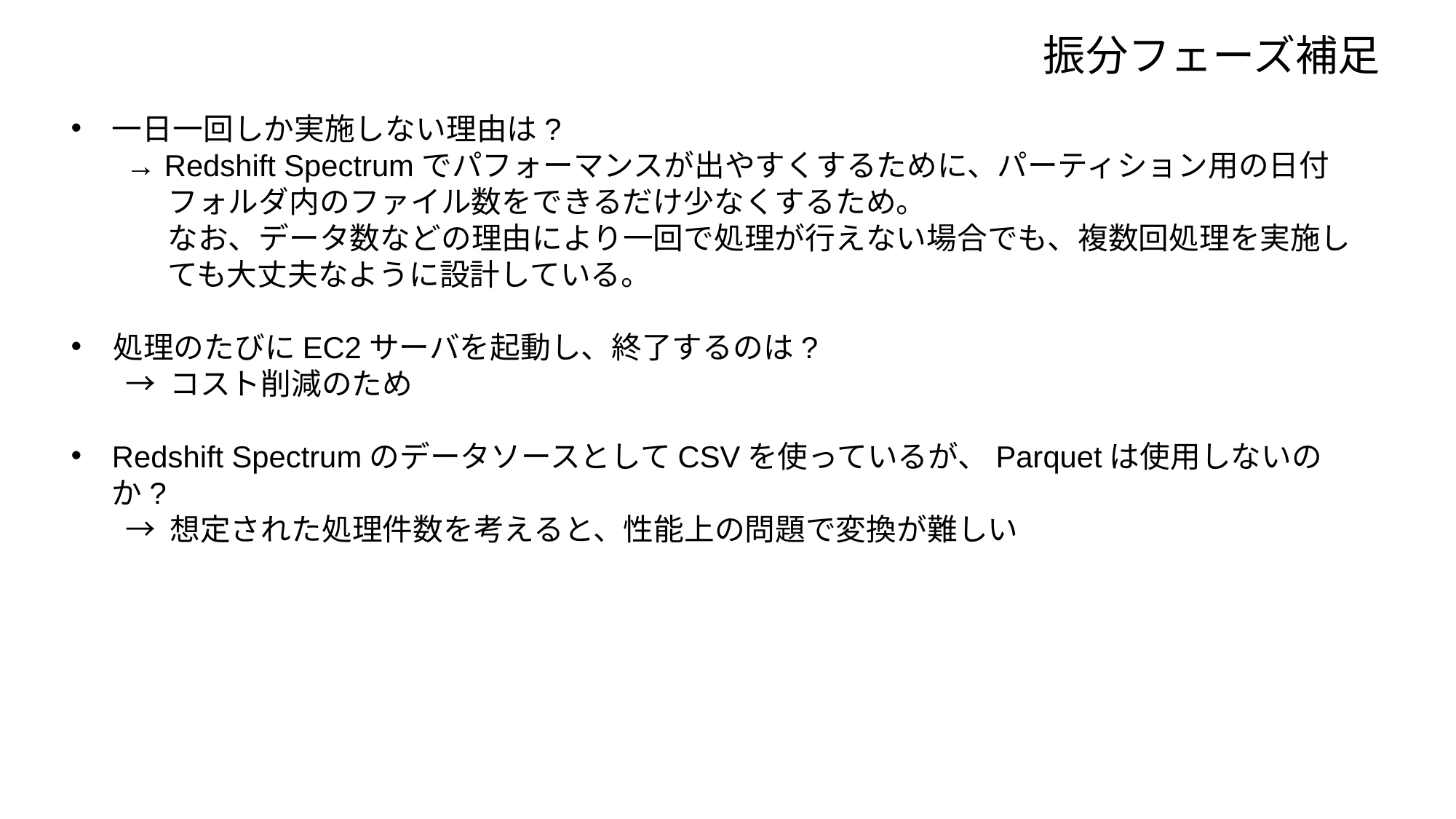

振分フェーズ補足

一日一回しか実施しない理由は?
→ Redshift Spectrumでパフォーマンスが出やすくするために、パーティション用の日付フォルダ内のファイル数をできるだけ少なくするため。
	なお、データ数などの理由により一回で処理が行えない場合でも、複数回処理を実施しても大丈夫なように設計している。

処理のたびにEC2サーバを起動し、終了するのは?
→ コスト削減のため

Redshift SpectrumのデータソースとしてCSVを使っているが、Parquetは使用しないのか?
→ 想定された処理件数を考えると、性能上の問題で変換が難しい